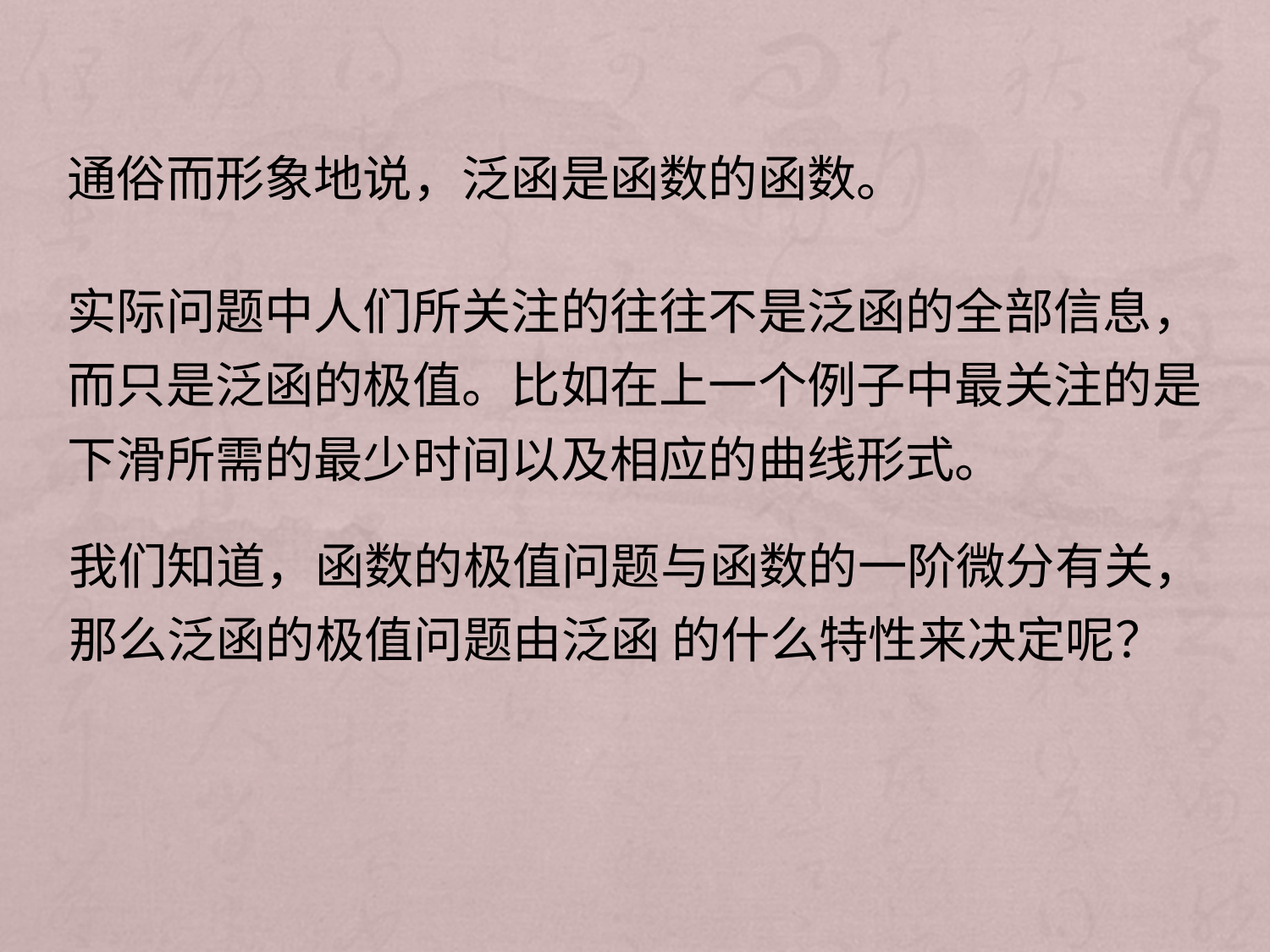

通俗而形象地说，泛函是函数的函数。
实际问题中人们所关注的往往不是泛函的全部信息，而只是泛函的极值。比如在上一个例子中最关注的是下滑所需的最少时间以及相应的曲线形式。
我们知道，函数的极值问题与函数的一阶微分有关，那么泛函的极值问题由泛函 的什么特性来决定呢？